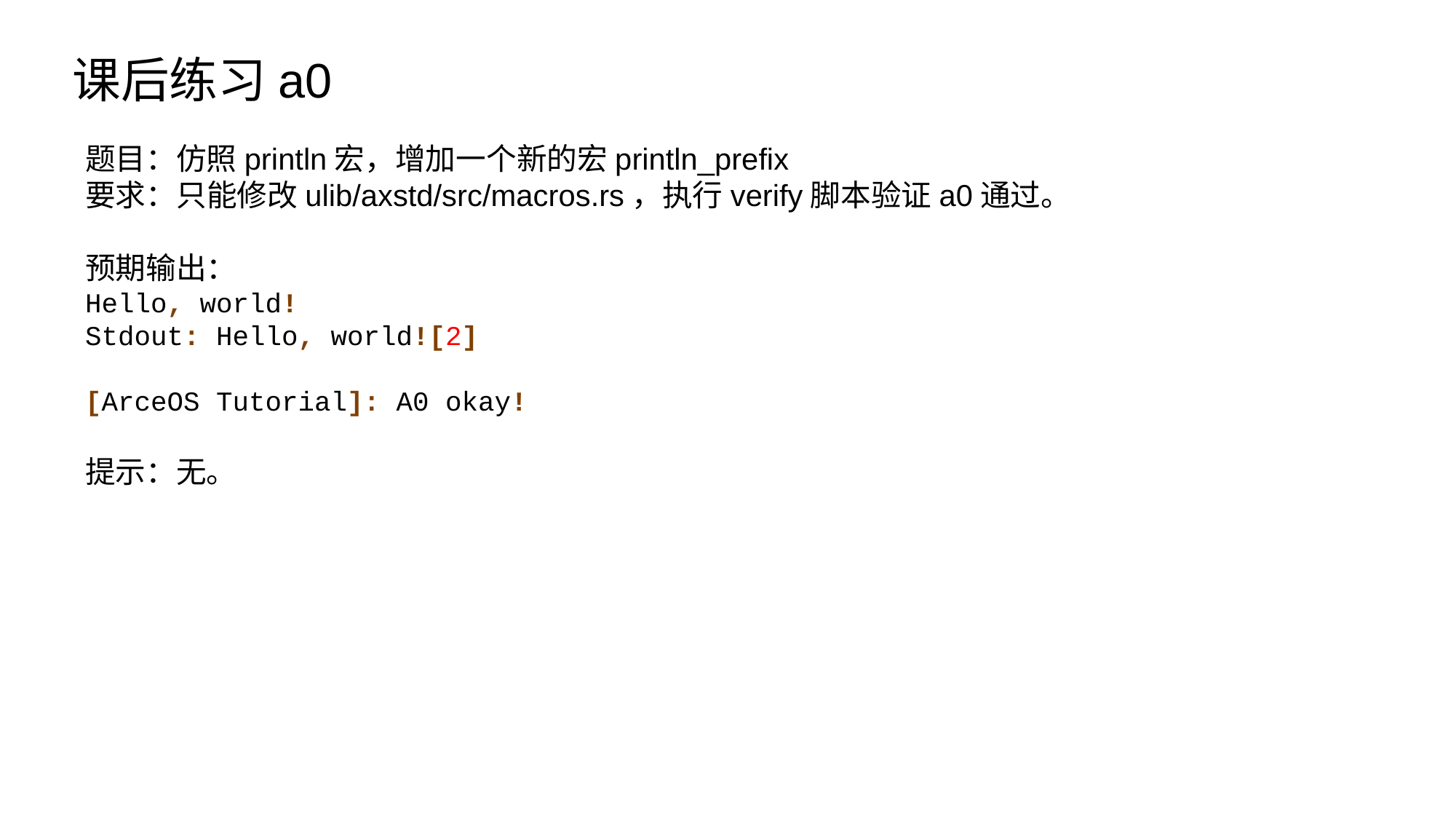

课后练习a0
题目：仿照println宏，增加一个新的宏println_prefix
要求：只能修改ulib/axstd/src/macros.rs，执行verify脚本验证a0通过。

预期输出：
Hello, world!
Stdout: Hello, world![2]

[ArceOS Tutorial]: A0 okay!

提示：无。